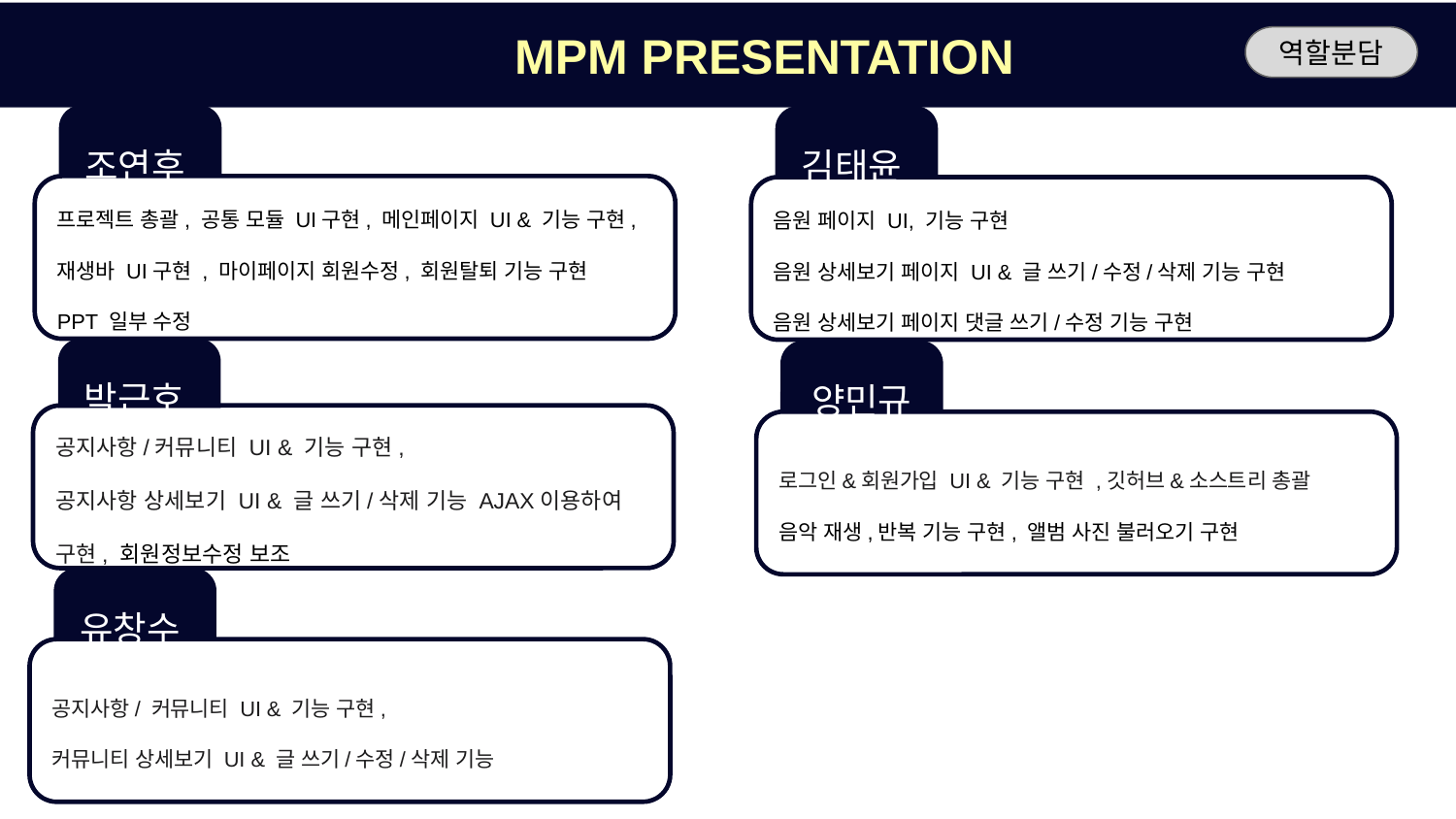

MPM PRESENTATION
역할분담
조연후

프로젝트 총괄, 공통 모듈 UI구현, 메인페이지 UI & 기능 구현, 재생바 UI구현 , 마이페이지 회원수정, 회원탈퇴 기능 구현
PPT 일부 수정

김태윤

음원 페이지 UI, 기능 구현
음원 상세보기 페이지 UI & 글 쓰기/수정/삭제 기능 구현
음원 상세보기 페이지 댓글 쓰기/수정 기능 구현

박근호

공지사항/커뮤니티 UI & 기능 구현,
공지사항 상세보기 UI & 글 쓰기/삭제 기능 AJAX이용하여 구현, 회원정보수정 보조

양민규

로그인&회원가입 UI & 기능 구현 ,깃허브&소스트리 총괄
음악 재생,반복 기능 구현, 앨범 사진 불러오기 구현

유창수

공지사항/ 커뮤니티 UI & 기능 구현,
커뮤니티 상세보기 UI & 글 쓰기/수정/삭제 기능